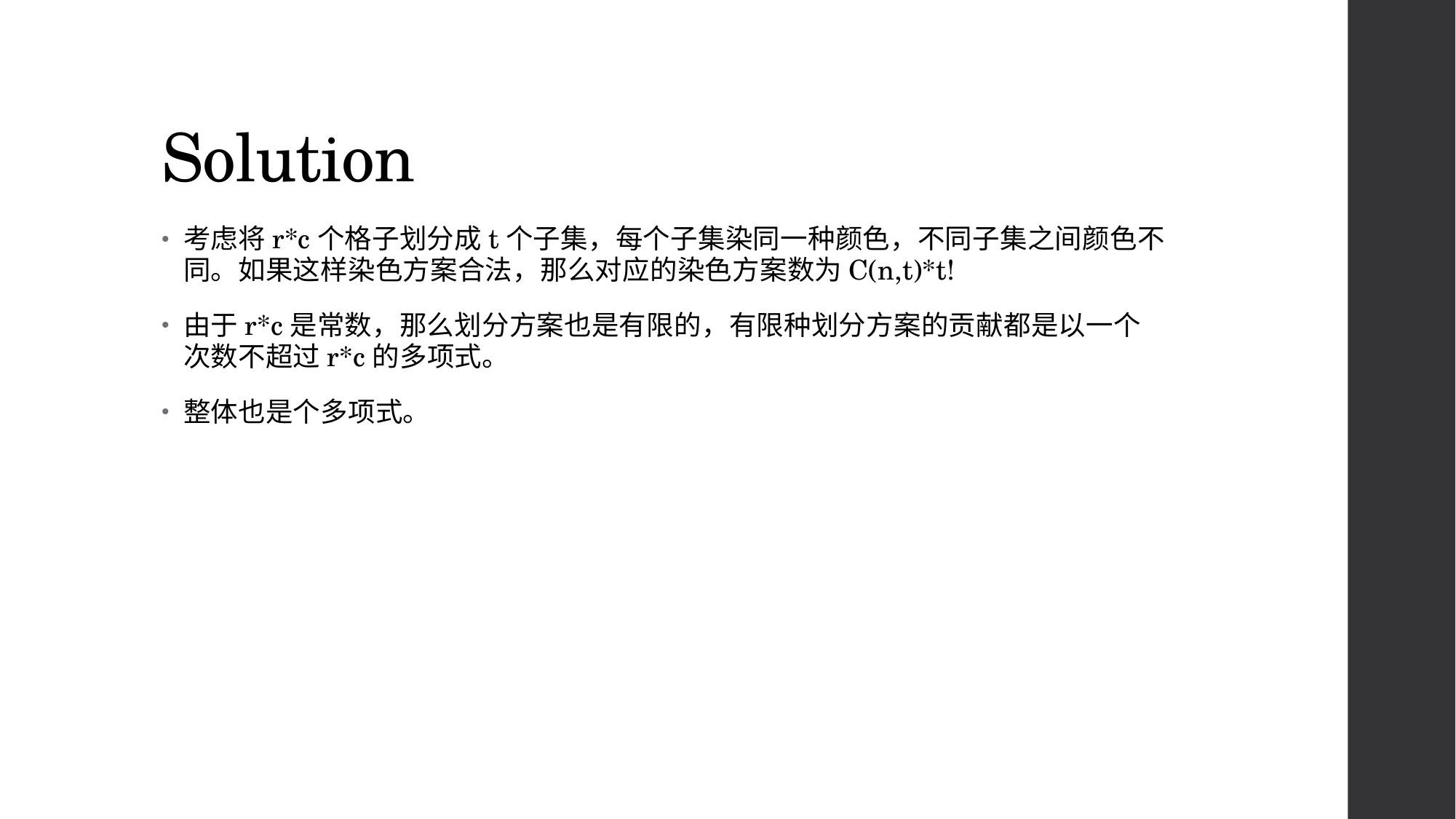

# Solution
考虑将r*c个格子划分成t个子集，每个子集染同一种颜色，不同子集之间颜色不同。如果这样染色方案合法，那么对应的染色方案数为C(n,t)*t!
由于r*c是常数，那么划分方案也是有限的，有限种划分方案的贡献都是以一个次数不超过r*c的多项式。
整体也是个多项式。